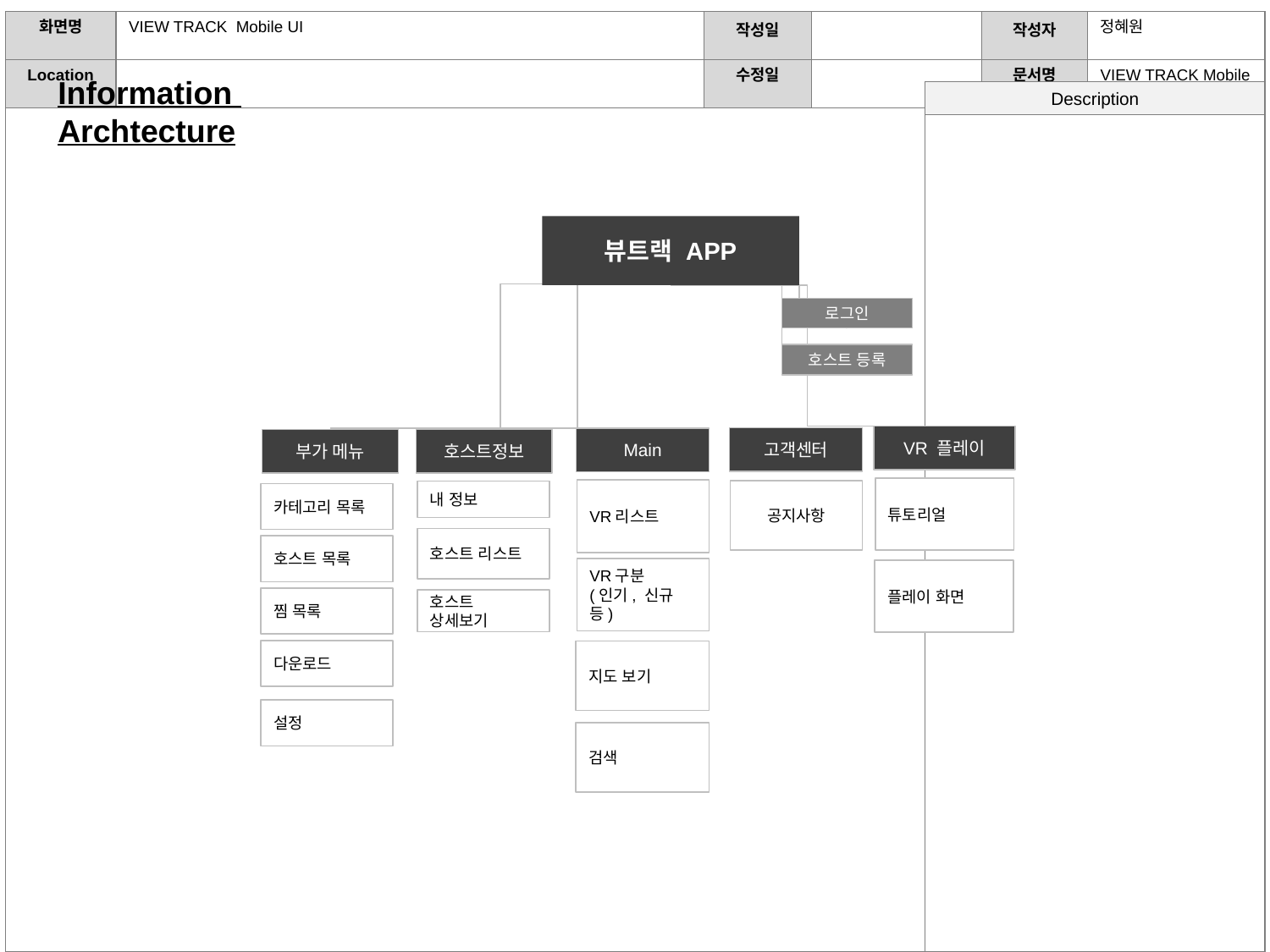

Information  Archtecture
뷰트랙 APP
로그인
호스트 등록
VR 플레이
고객센터
Main
호스트정보
부가 메뉴
튜토리얼
VR리스트
공지사항
내 정보
카테고리 목록
호스트 리스트
호스트 목록
VR구분
(인기, 신규 등)
플레이 화면
찜 목록
호스트
상세보기
다운로드
지도 보기
설정
검색